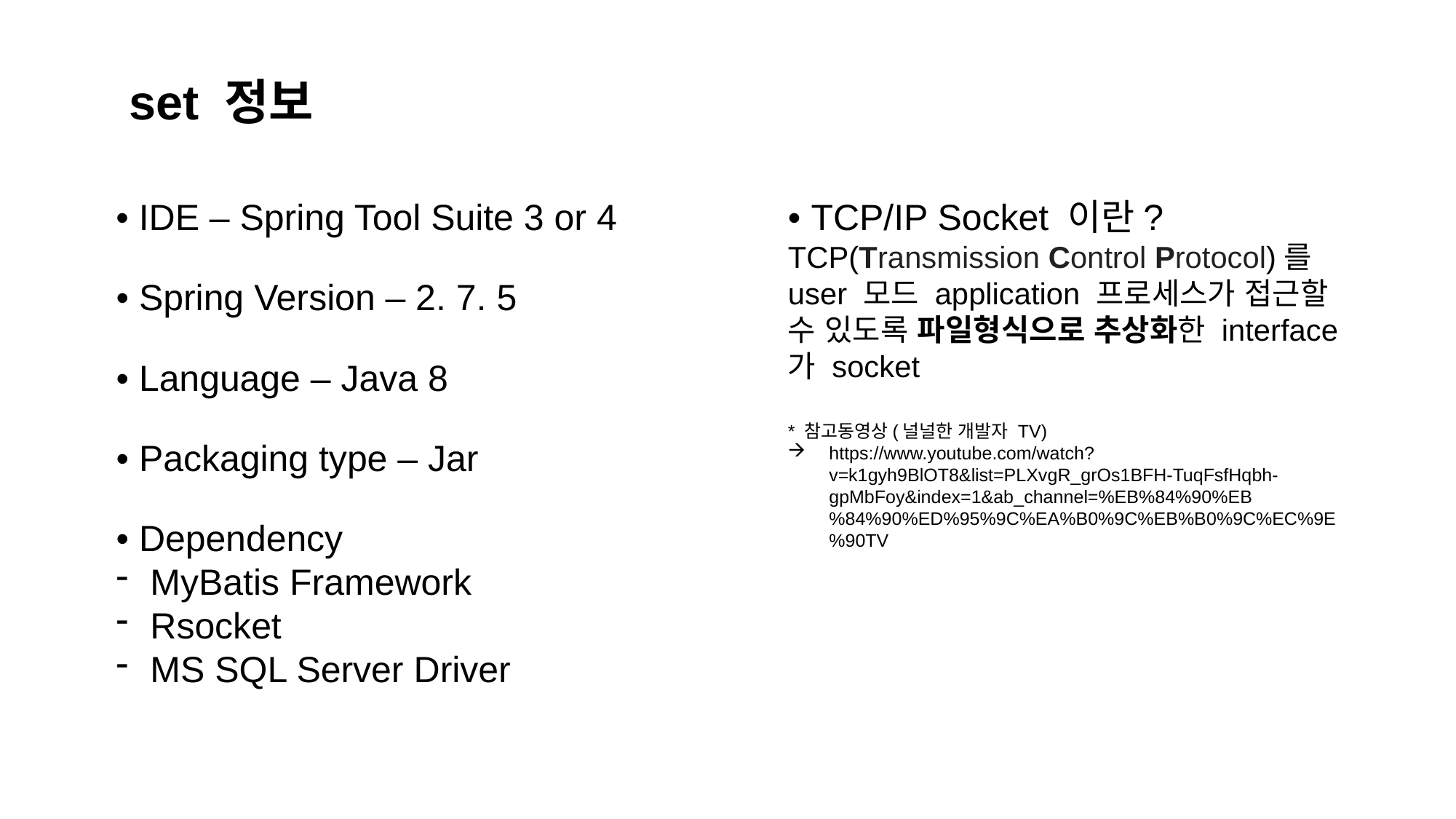

set 정보
• IDE – Spring Tool Suite 3 or 4
• TCP/IP Socket 이란?
TCP(Transmission Control Protocol)를 user 모드 application 프로세스가 접근할 수 있도록 파일형식으로 추상화한 interface 가 socket

* 참고동영상(널널한 개발자 TV)
https://www.youtube.com/watch?v=k1gyh9BlOT8&list=PLXvgR_grOs1BFH-TuqFsfHqbh-gpMbFoy&index=1&ab_channel=%EB%84%90%EB%84%90%ED%95%9C%EA%B0%9C%EB%B0%9C%EC%9E%90TV
• Spring Version – 2. 7. 5
• Language – Java 8
• Packaging type – Jar
• Dependency
MyBatis Framework
Rsocket
MS SQL Server Driver